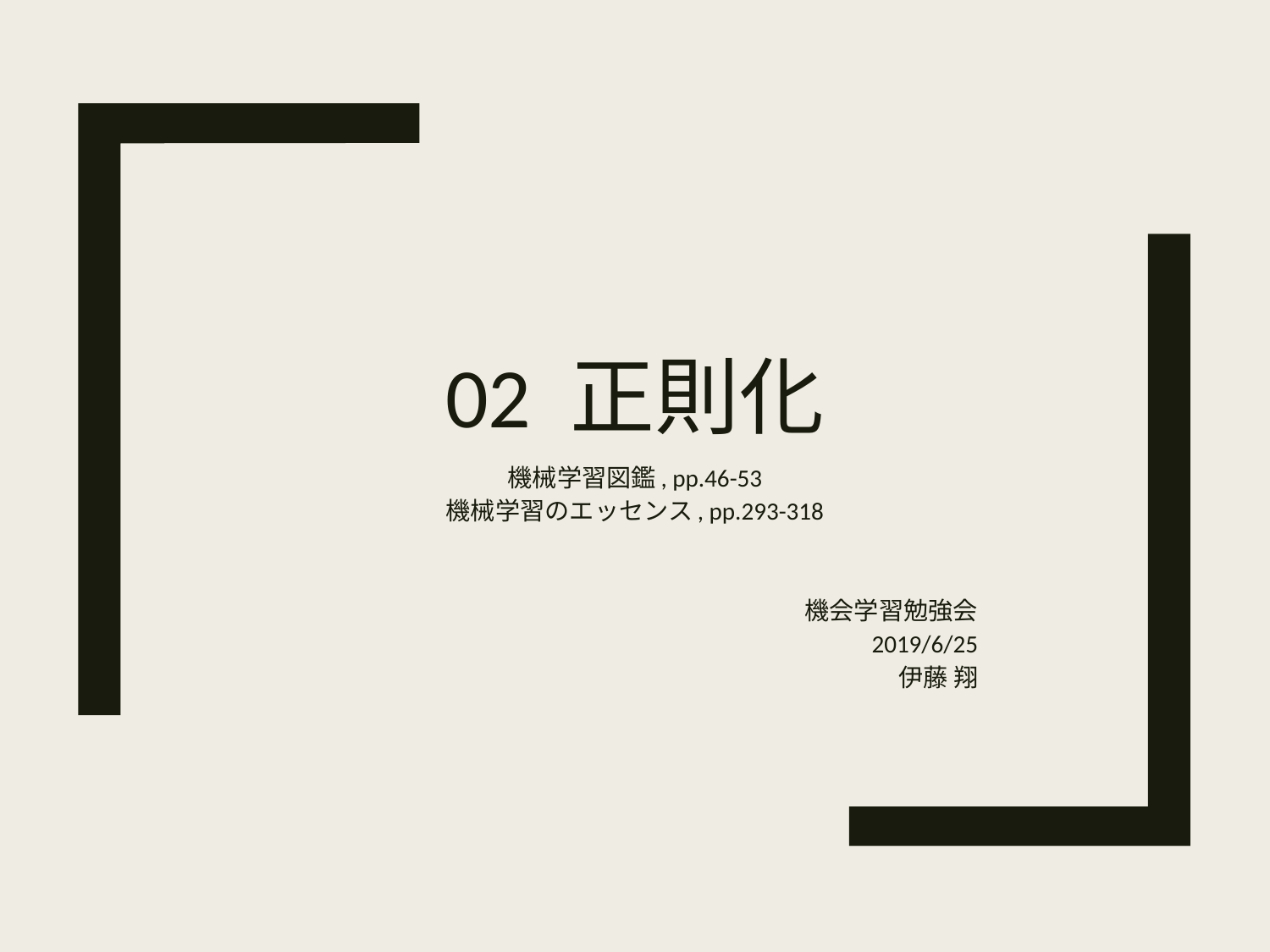

# 02 正則化
機械学習図鑑, pp.46-53
機械学習のエッセンス, pp.293-318

機会学習勉強会
2019/6/25
伊藤 翔